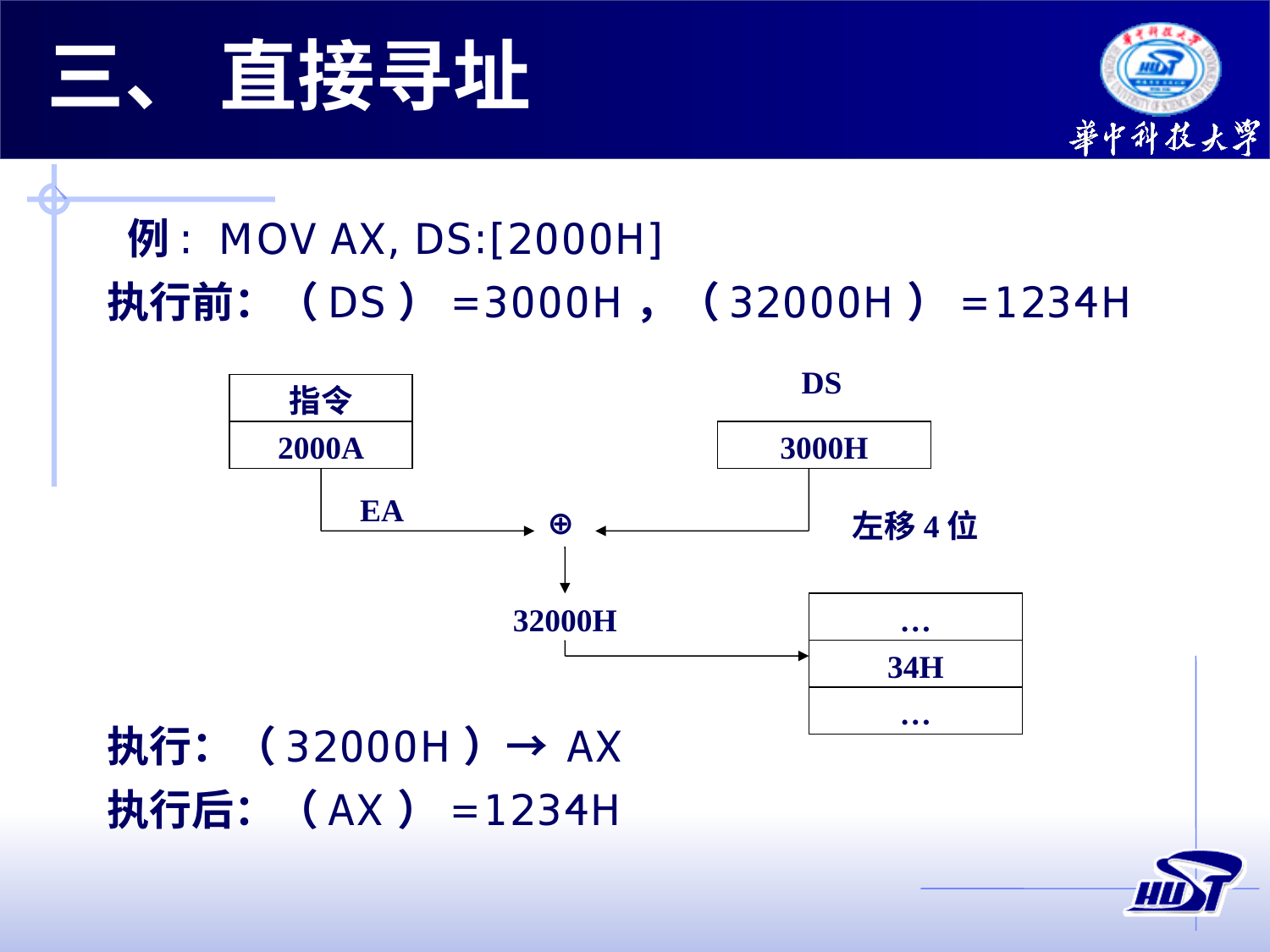

三、 直接寻址
 例:  MOV AX, DS:[2000H]
执行前：（DS）=3000H，（32000H）=1234H

执行：（32000H）→ AX
执行后：（AX）=1234H
DS

指令

2000A

3000H

EA

⊕
左移4位

32000H

…

34H

…